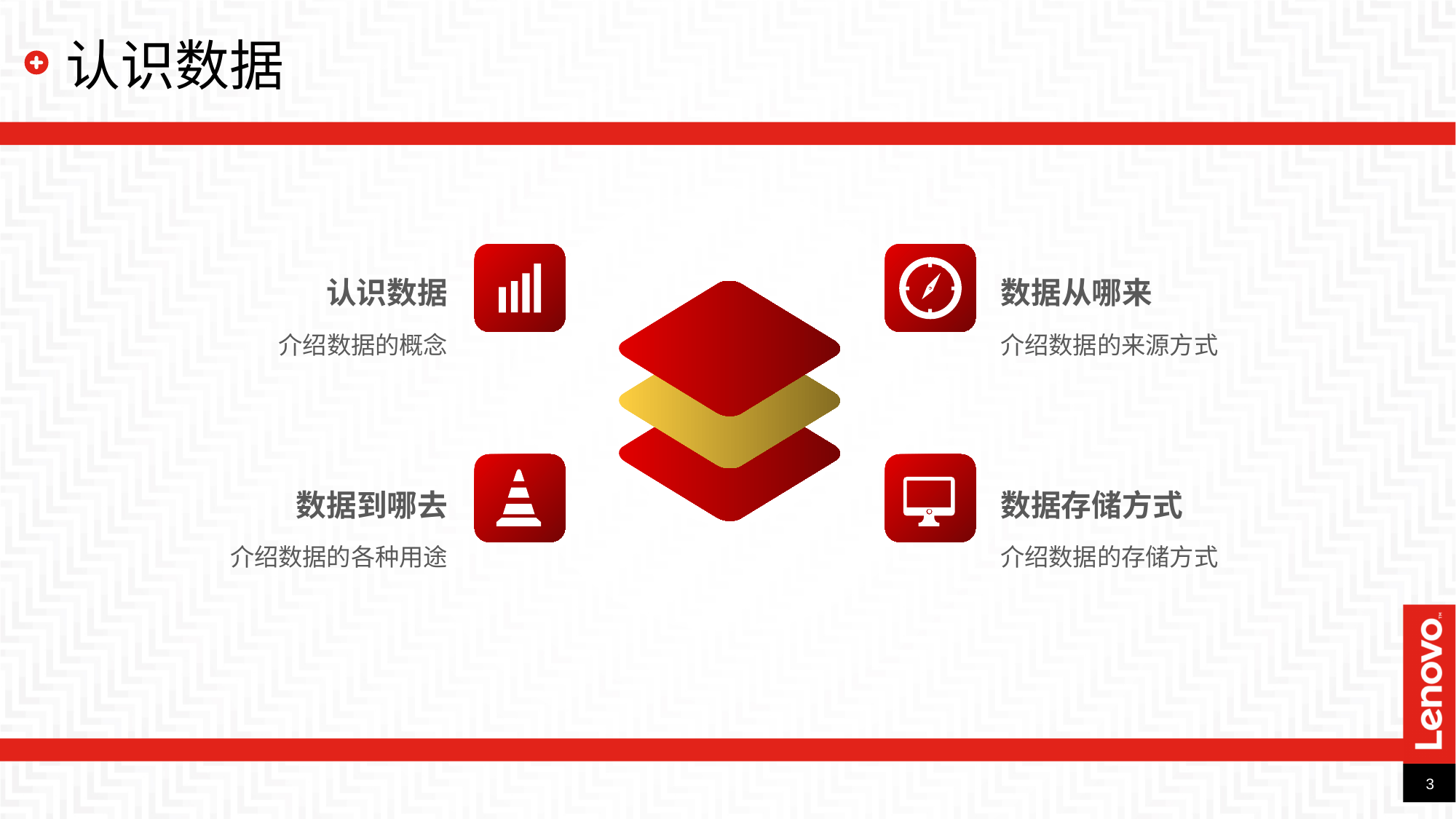

认识数据

认识数据
介绍数据的概念

数据从哪来
介绍数据的来源方式

数据到哪去
介绍数据的各种用途

数据存储方式
介绍数据的存储方式